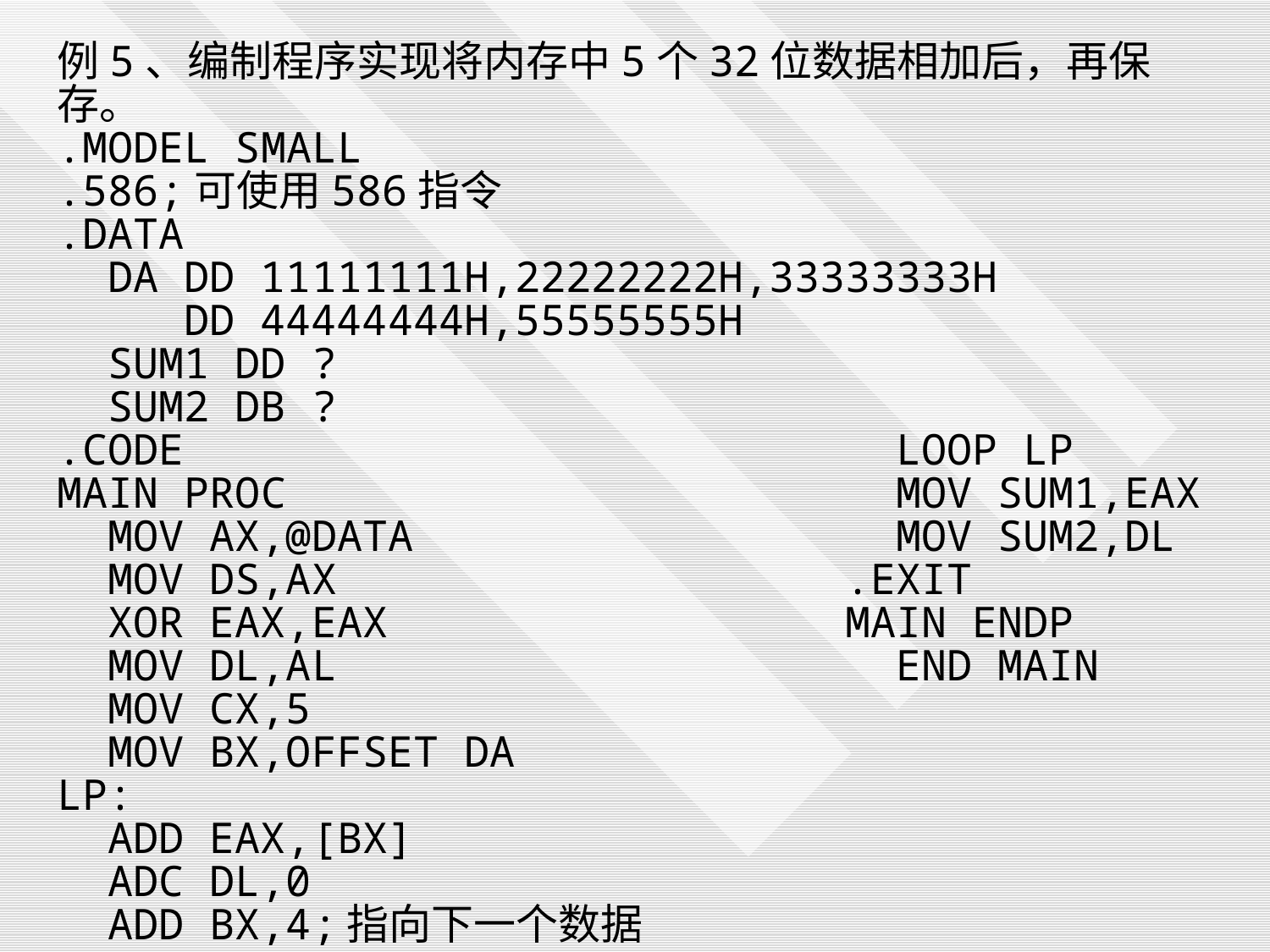

例5、编制程序实现将内存中5个32位数据相加后，再保存。
.MODEL SMALL
.586;可使用586指令
.DATA
  DA DD 11111111H,22222222H,33333333H
     DD 44444444H,55555555H
  SUM1 DD ?
  SUM2 DB ?
.CODE                            LOOP LP
MAIN PROC                        MOV SUM1,EAX
  MOV AX,@DATA                   MOV SUM2,DL
  MOV DS,AX                    .EXIT
  XOR EAX,EAX                  MAIN ENDP
  MOV DL,AL                      END MAIN
  MOV CX,5
  MOV BX,OFFSET DA
LP:
  ADD EAX,[BX]
  ADC DL,0
  ADD BX,4;指向下一个数据